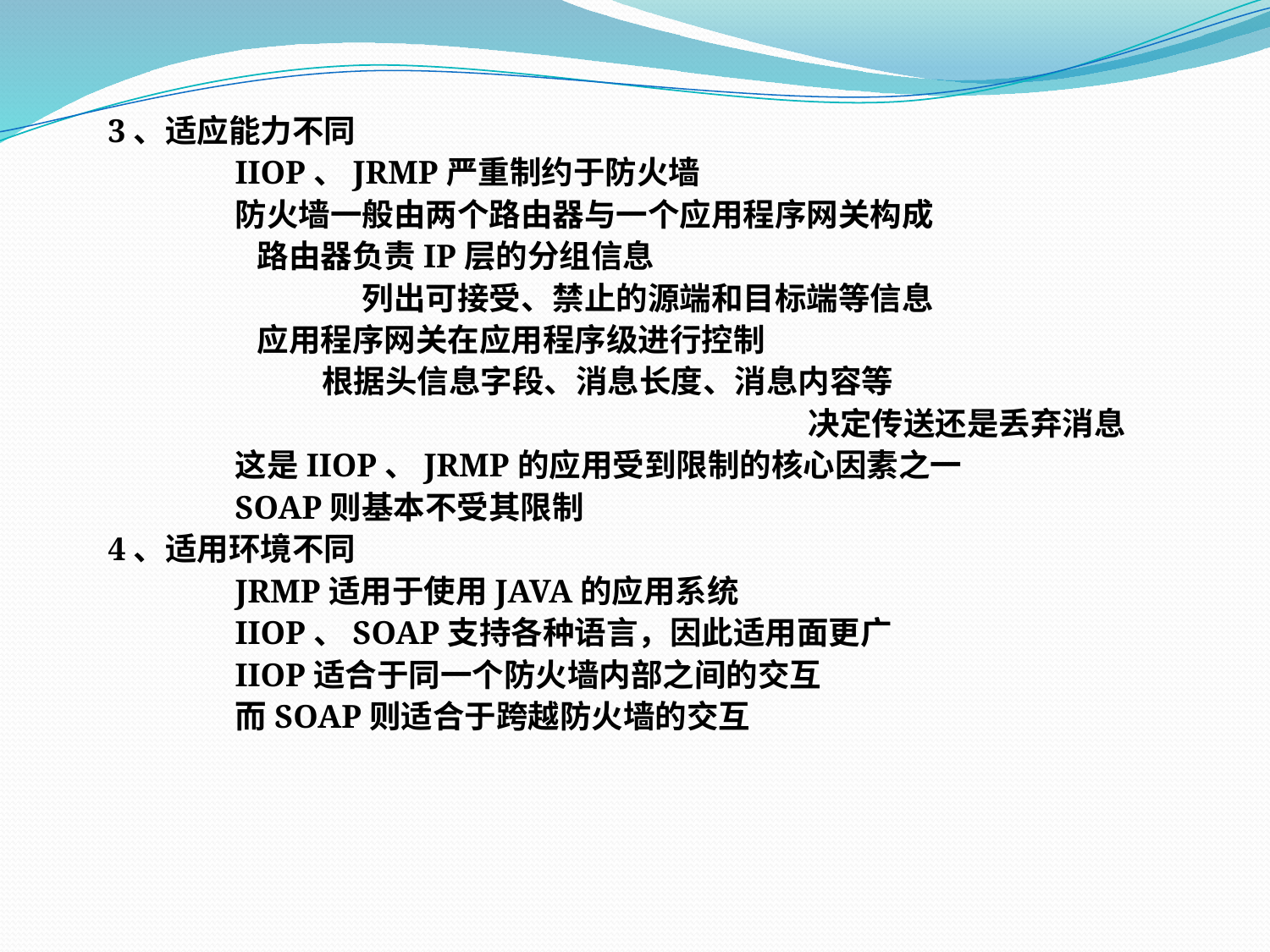

3、适应能力不同
	IIOP、JRMP严重制约于防火墙
	防火墙一般由两个路由器与一个应用程序网关构成
	  路由器负责IP层的分组信息
		列出可接受、禁止的源端和目标端等信息
	  应用程序网关在应用程序级进行控制
	           根据头信息字段、消息长度、消息内容等
					        决定传送还是丢弃消息
	这是IIOP、JRMP的应用受到限制的核心因素之一
	SOAP则基本不受其限制
4、适用环境不同
	JRMP适用于使用JAVA的应用系统
	IIOP、SOAP支持各种语言，因此适用面更广
	IIOP适合于同一个防火墙内部之间的交互
	而SOAP则适合于跨越防火墙的交互